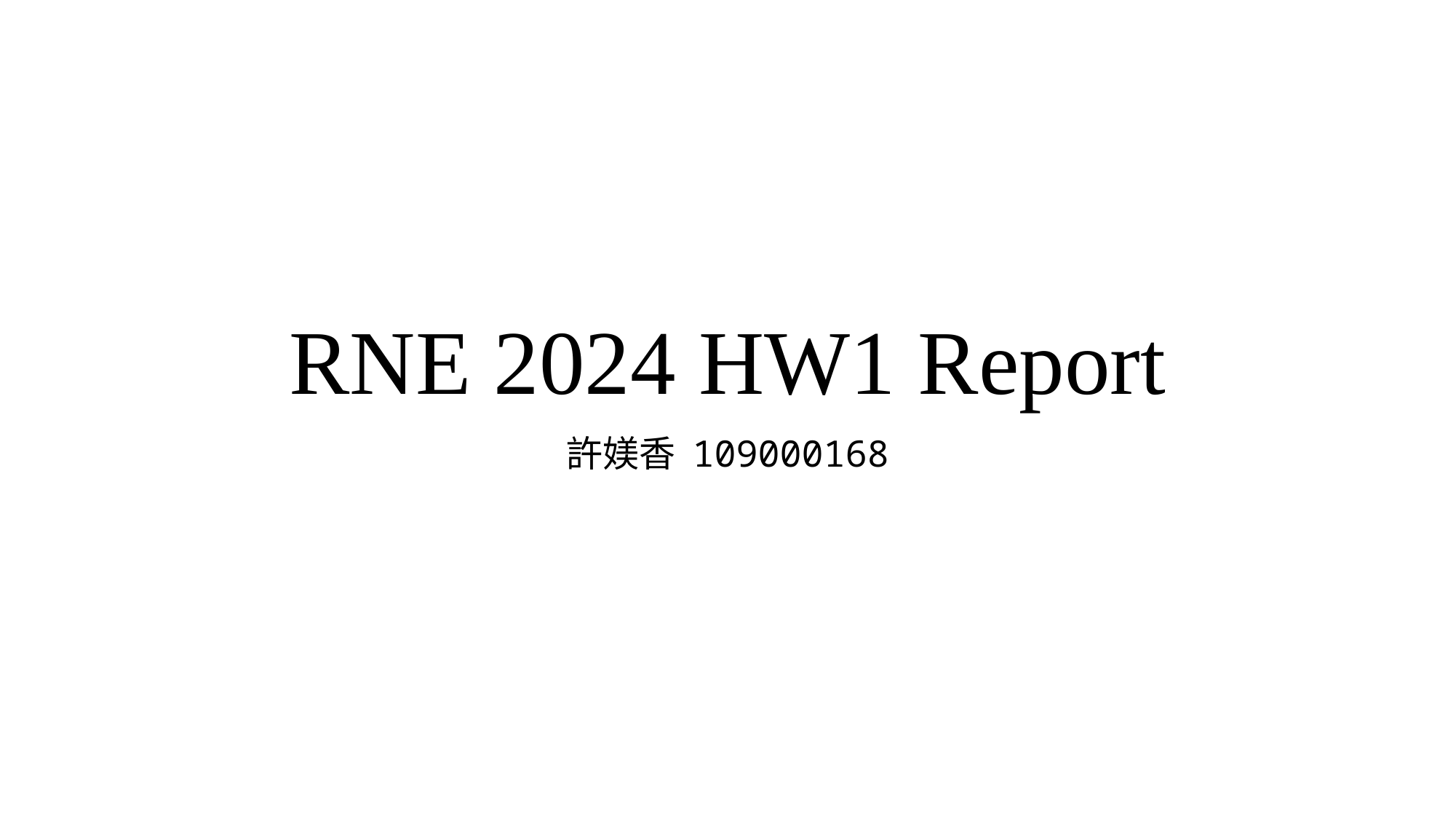

# RNE 2024 HW1 Report
許媄香 109000168